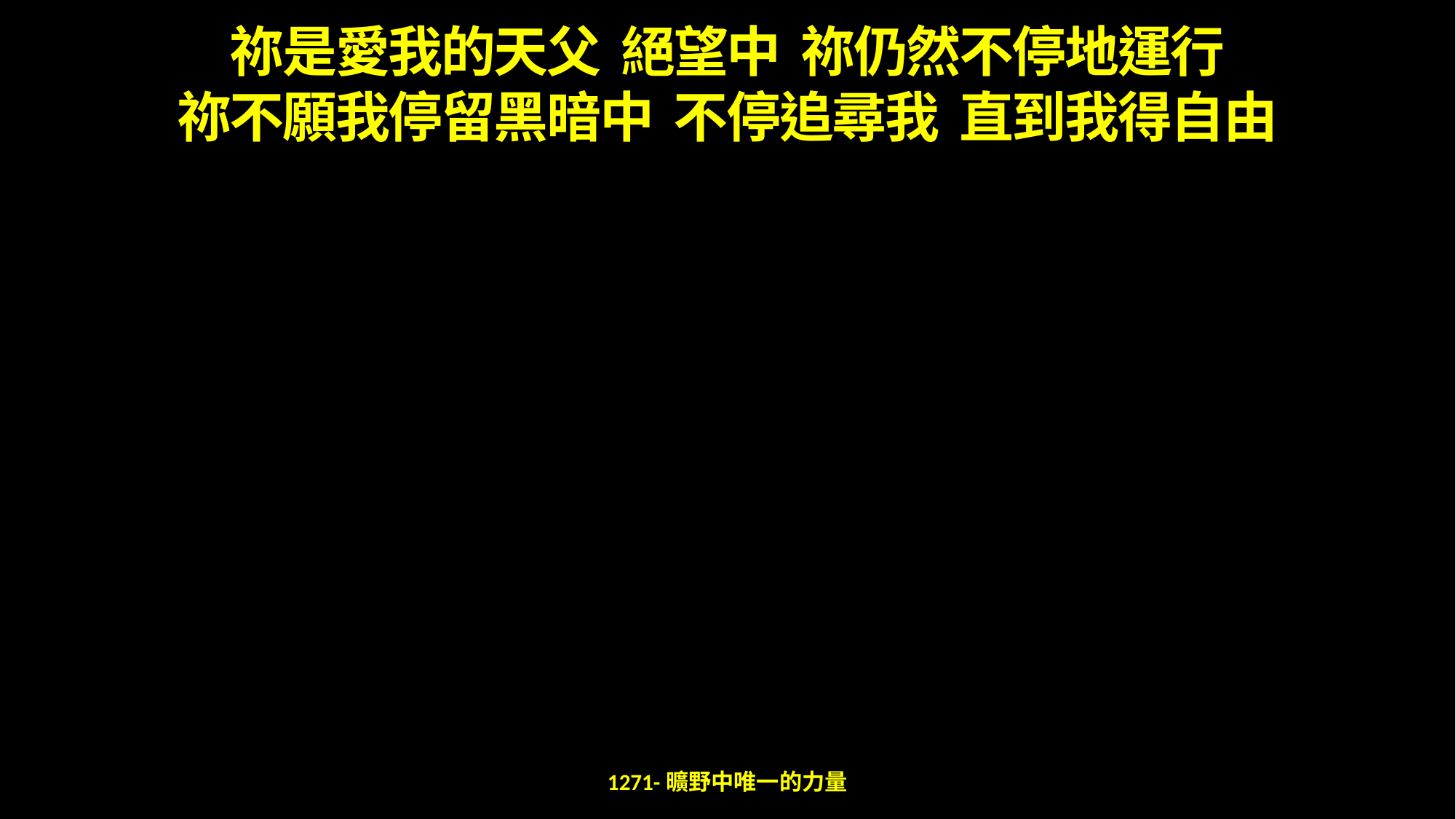

祢是愛我的天父  絕望中  祢仍然不停地運行
祢不願我停留黑暗中  不停追尋我  直到我得自由
1271-曠野中唯一的力量